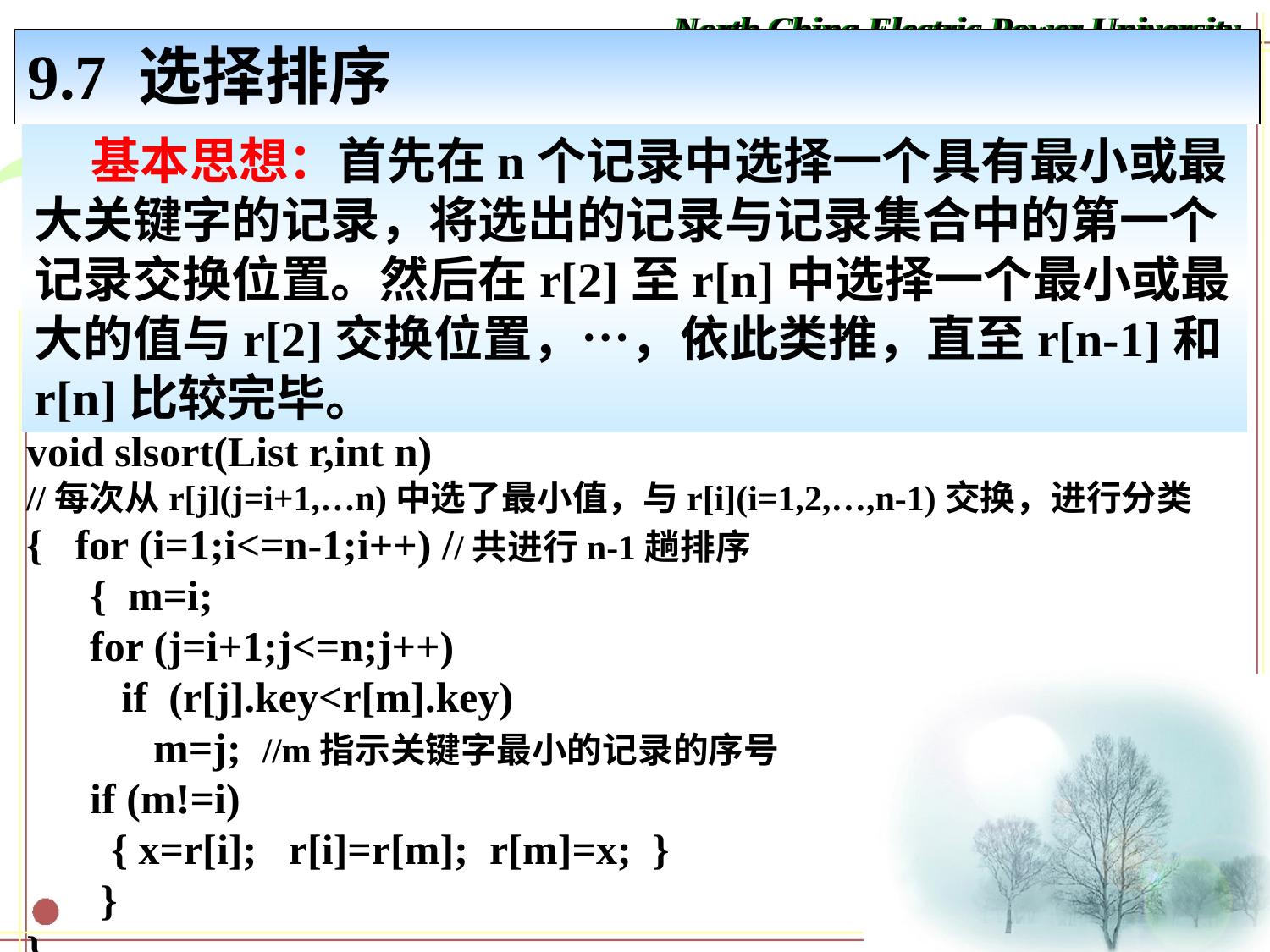

North China Electric Power University
9.7 选择排序
    基本思想：首先在n个记录中选择一个具有最小或最大关键字的记录，将选出的记录与记录集合中的第一个记录交换位置。然后在r[2]至r[n]中选择一个最小或最大的值与r[2]交换位置，…，依此类推，直至r[n-1]和r[n]比较完毕。
void slsort(List r,int n)
//每次从r[j](j=i+1,…n)中选了最小值，与r[i](i=1,2,…,n-1)交换，进行分类
{   for (i=1;i<=n-1;i++) //共进行n-1趟排序
      {  m=i;
      for (j=i+1;j<=n;j++)
         if  (r[j].key<r[m].key)
            m=j;  //m指示关键字最小的记录的序号
      if (m!=i)
        { x=r[i];   r[i]=r[m];  r[m]=x;  }
       }
}